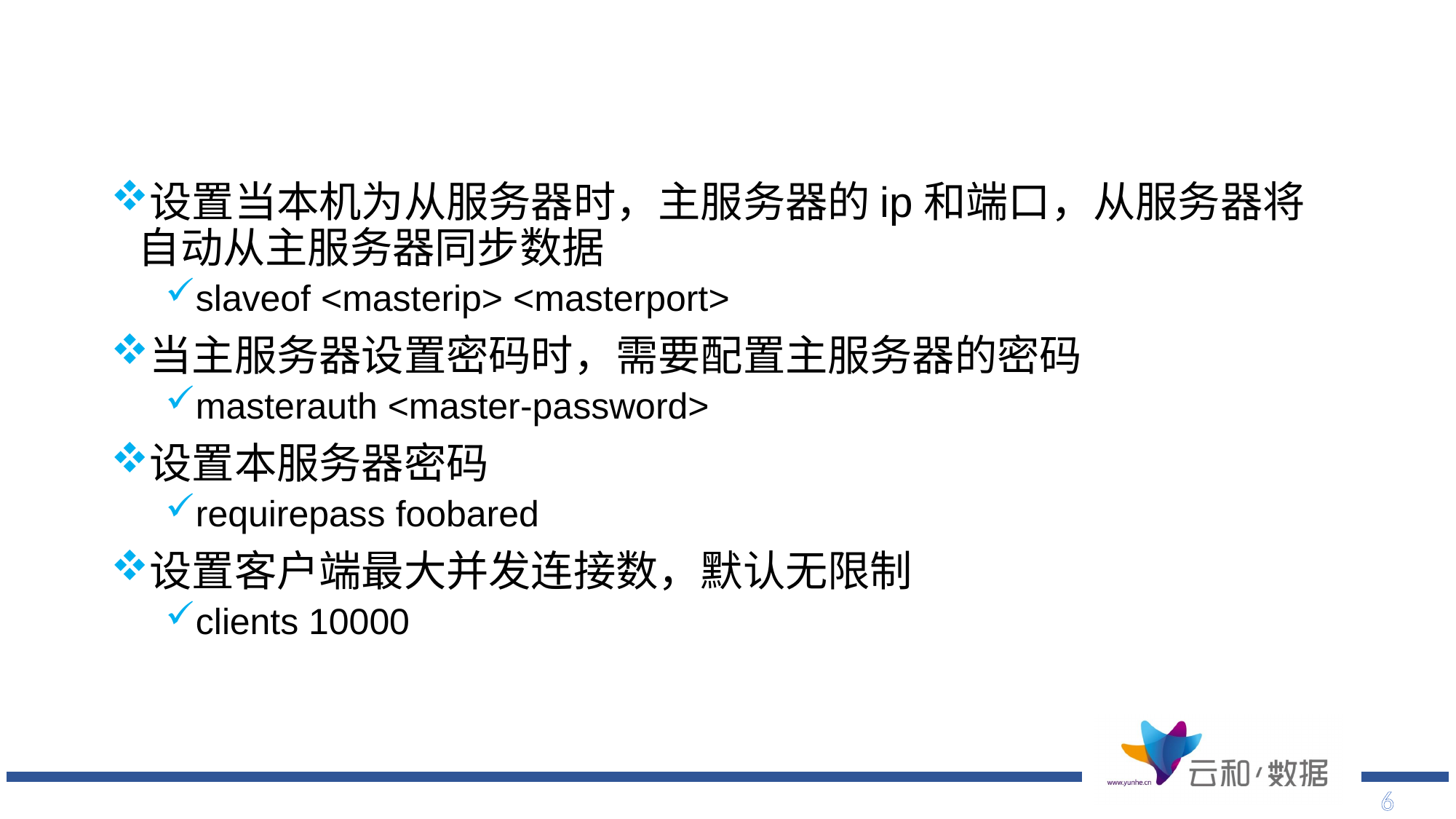

#
设置当本机为从服务器时，主服务器的ip和端口，从服务器将自动从主服务器同步数据
slaveof <masterip> <masterport>
当主服务器设置密码时，需要配置主服务器的密码
masterauth <master-password>
设置本服务器密码
requirepass foobared
设置客户端最大并发连接数，默认无限制
clients 10000